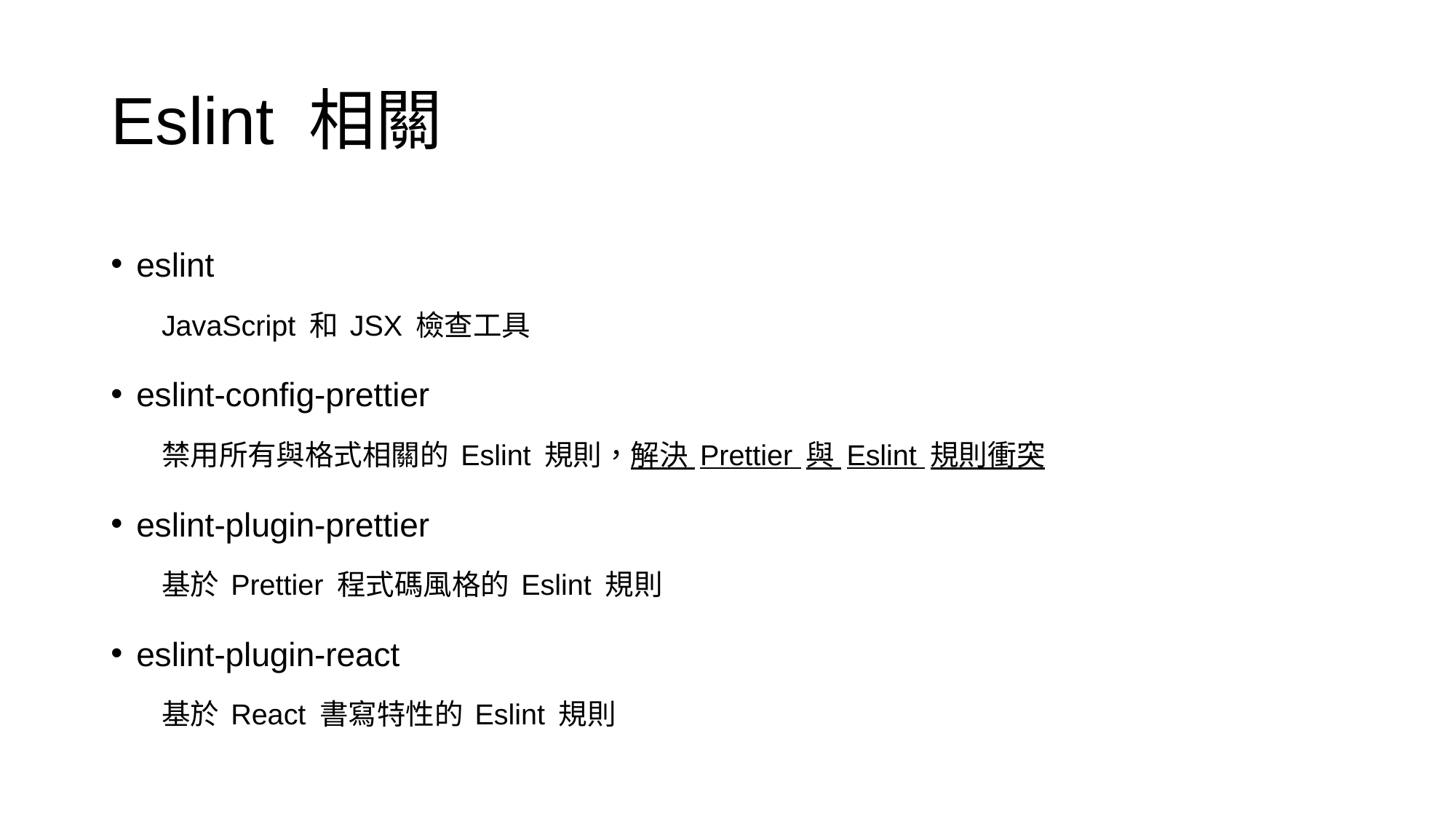

# Eslint 相關
eslint
JavaScript 和 JSX 檢查工具
eslint-config-prettier
禁用所有與格式相關的 Eslint 規則，解決 Prettier 與 Eslint 規則衝突
eslint-plugin-prettier
基於 Prettier 程式碼風格的 Eslint 規則
eslint-plugin-react
基於 React 書寫特性的 Eslint 規則